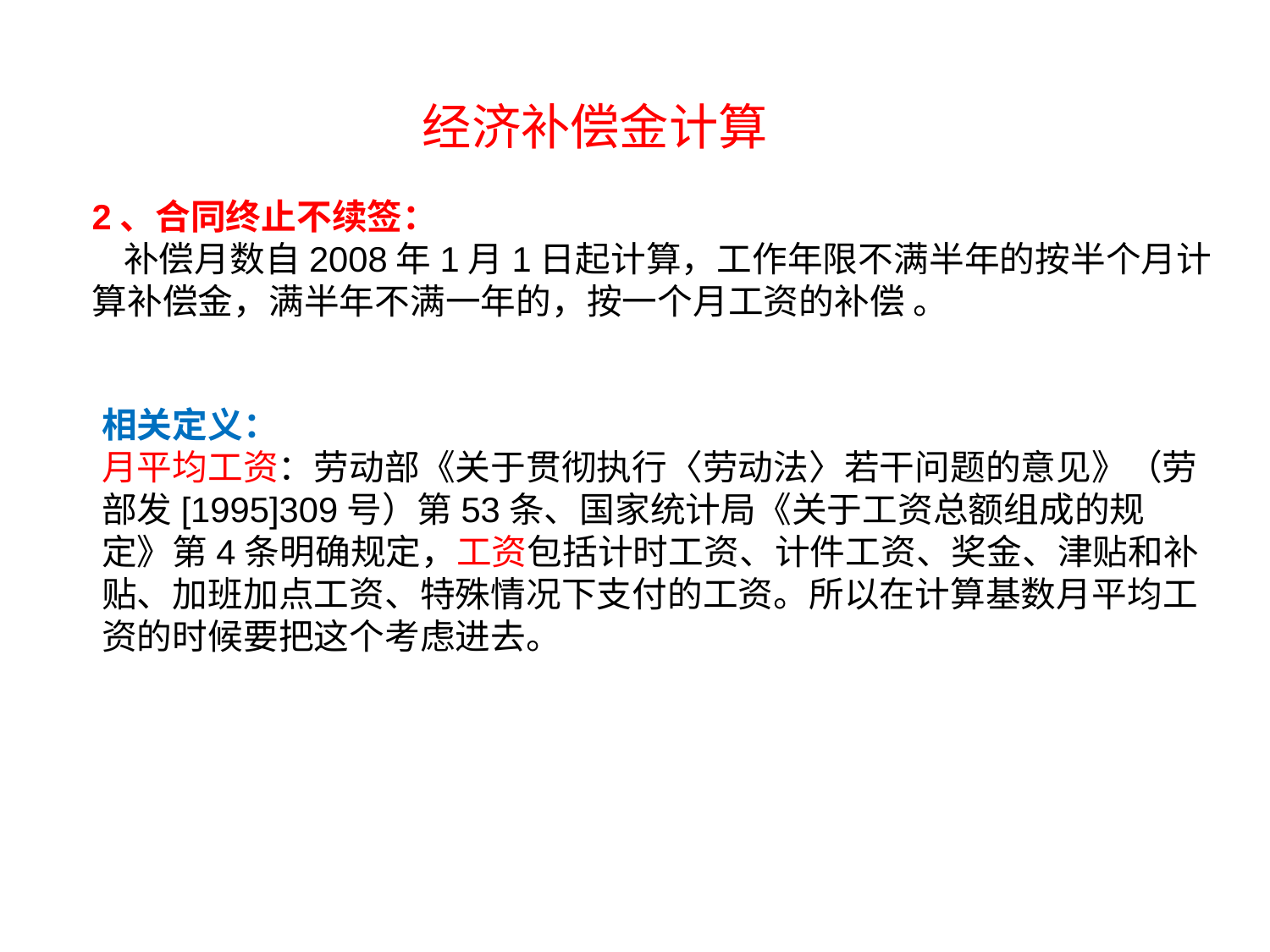

经济补偿金计算
2、合同终止不续签：
   补偿月数自2008年1月1日起计算，工作年限不满半年的按半个月计算补偿金，满半年不满一年的，按一个月工资的补偿 。

相关定义：
月平均工资：劳动部《关于贯彻执行〈劳动法〉若干问题的意见》（劳部发[1995]309号）第53条、国家统计局《关于工资总额组成的规定》第4条明确规定，工资包括计时工资、计件工资、奖金、津贴和补贴、加班加点工资、特殊情况下支付的工资。所以在计算基数月平均工资的时候要把这个考虑进去。